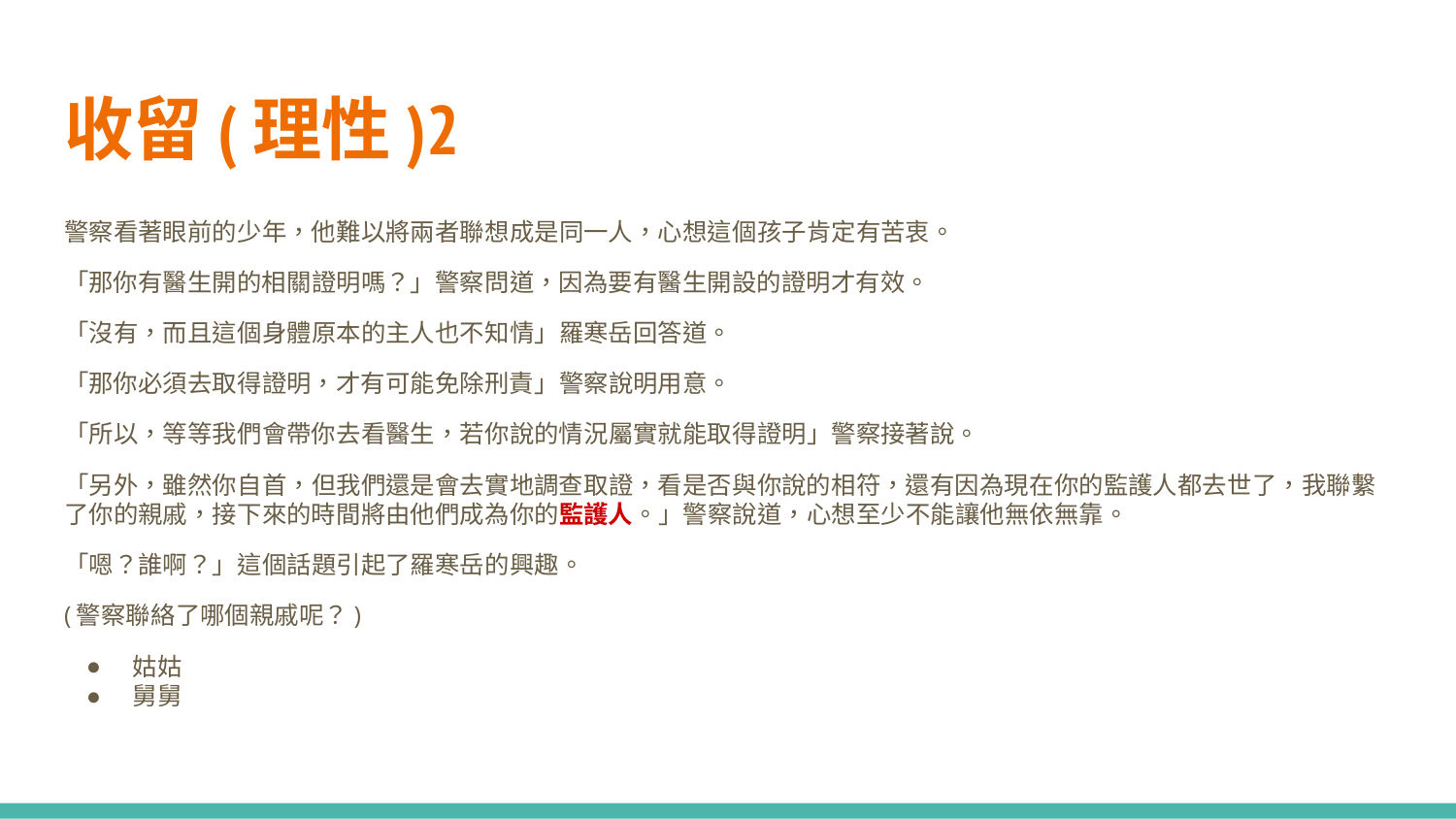

# 收留(理性)2
警察看著眼前的少年，他難以將兩者聯想成是同一人，心想這個孩子肯定有苦衷。
「那你有醫生開的相關證明嗎？」警察問道，因為要有醫生開設的證明才有效。
「沒有，而且這個身體原本的主人也不知情」羅寒岳回答道。
「那你必須去取得證明，才有可能免除刑責」警察說明用意。
「所以，等等我們會帶你去看醫生，若你說的情況屬實就能取得證明」警察接著說。
「另外，雖然你自首，但我們還是會去實地調查取證，看是否與你說的相符，還有因為現在你的監護人都去世了，我聯繫了你的親戚，接下來的時間將由他們成為你的監護人。」警察說道，心想至少不能讓他無依無靠。
「嗯？誰啊？」這個話題引起了羅寒岳的興趣。
(警察聯絡了哪個親戚呢？)
姑姑
舅舅